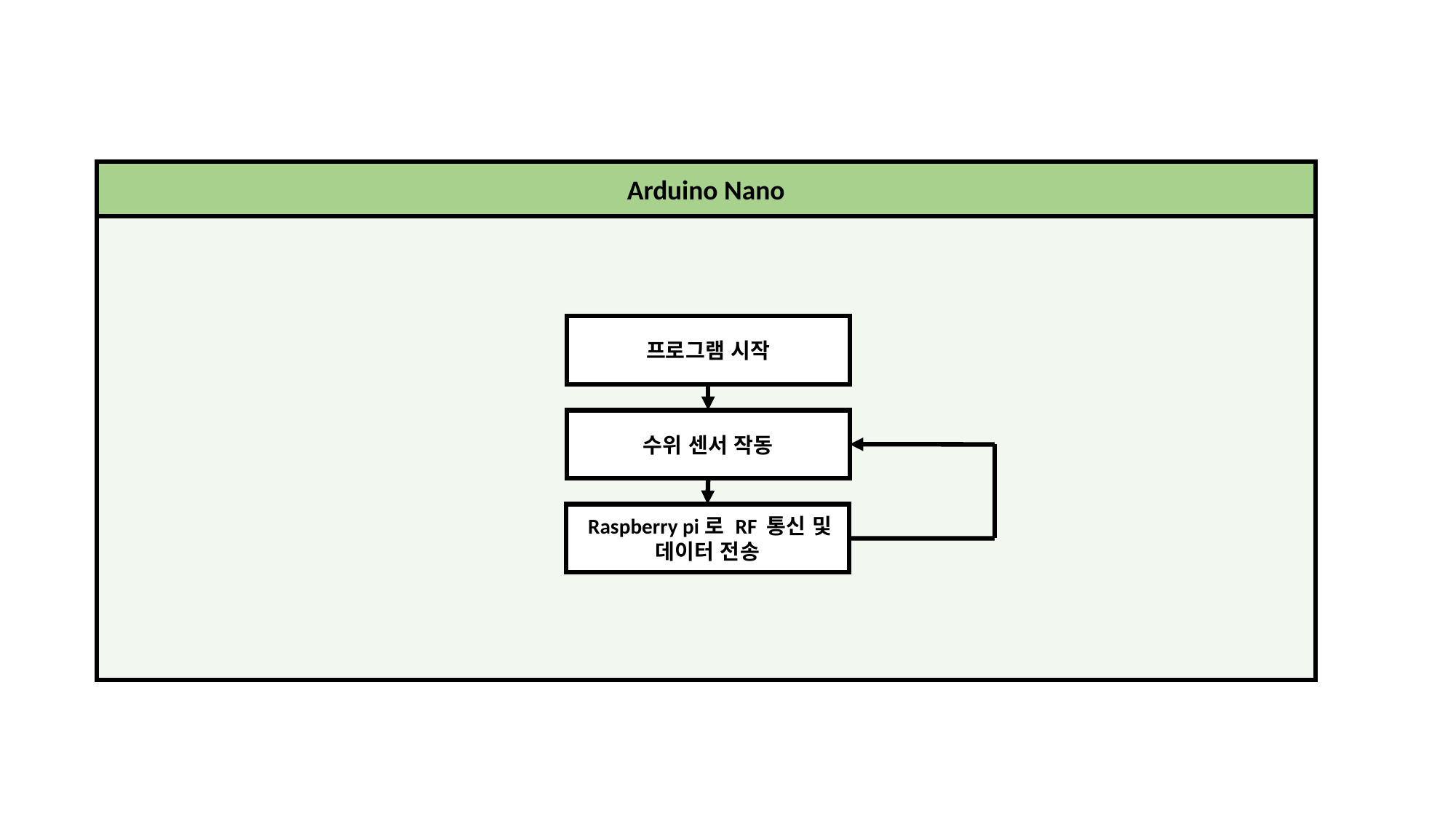

Arduino Nano

프로그램 시작
수위 센서 작동
 Raspberry pi로 RF 통신 및
데이터 전송